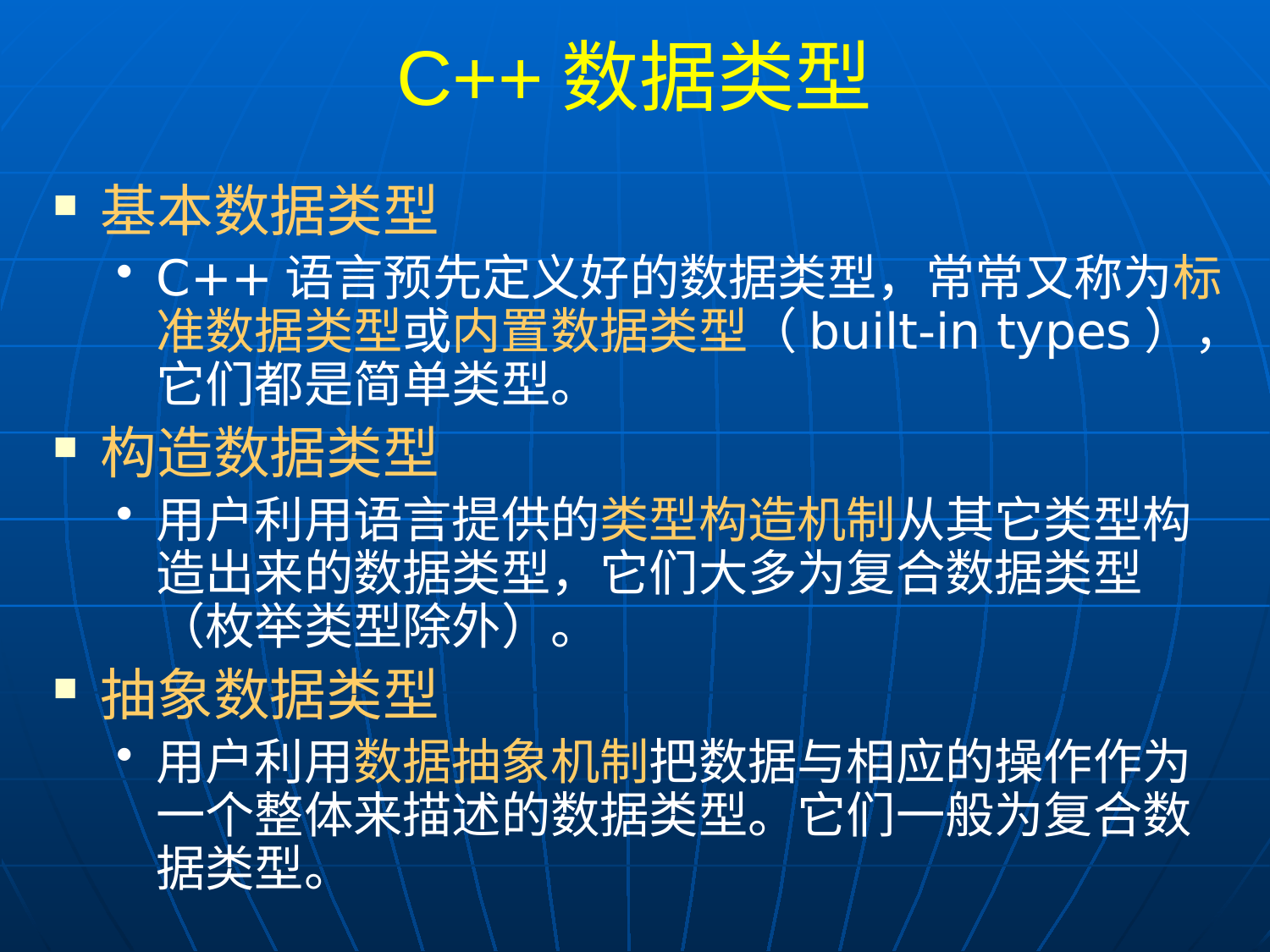

# C++数据类型
基本数据类型
C++语言预先定义好的数据类型，常常又称为标准数据类型或内置数据类型（built-in types），它们都是简单类型。
构造数据类型
用户利用语言提供的类型构造机制从其它类型构造出来的数据类型，它们大多为复合数据类型（枚举类型除外）。
抽象数据类型
用户利用数据抽象机制把数据与相应的操作作为一个整体来描述的数据类型。它们一般为复合数据类型。